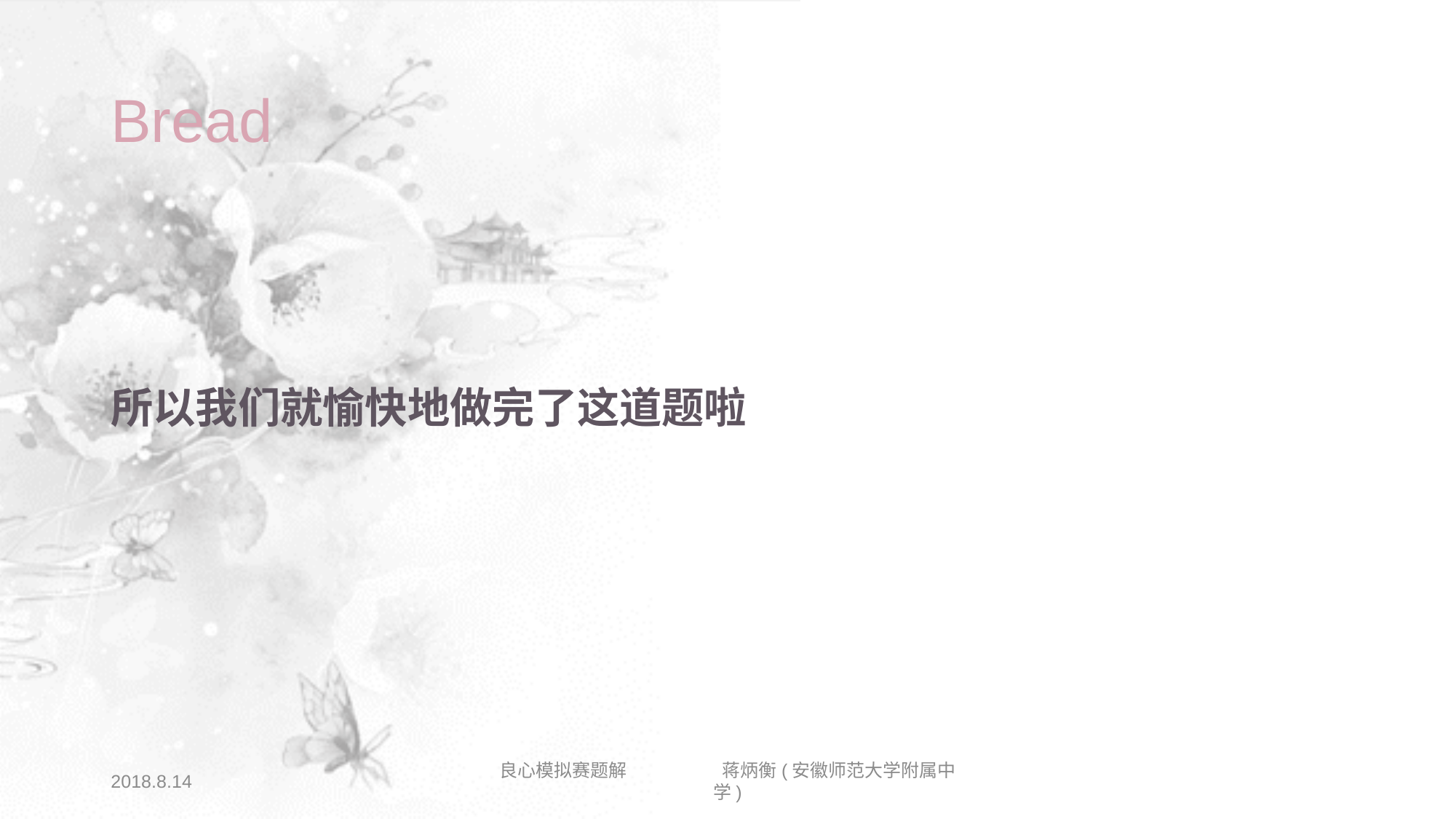

# Bread
所以我们就愉快地做完了这道题啦

2018.8.14
良心模拟赛题解                 蒋炳衡(安徽师范大学附属中学)
16